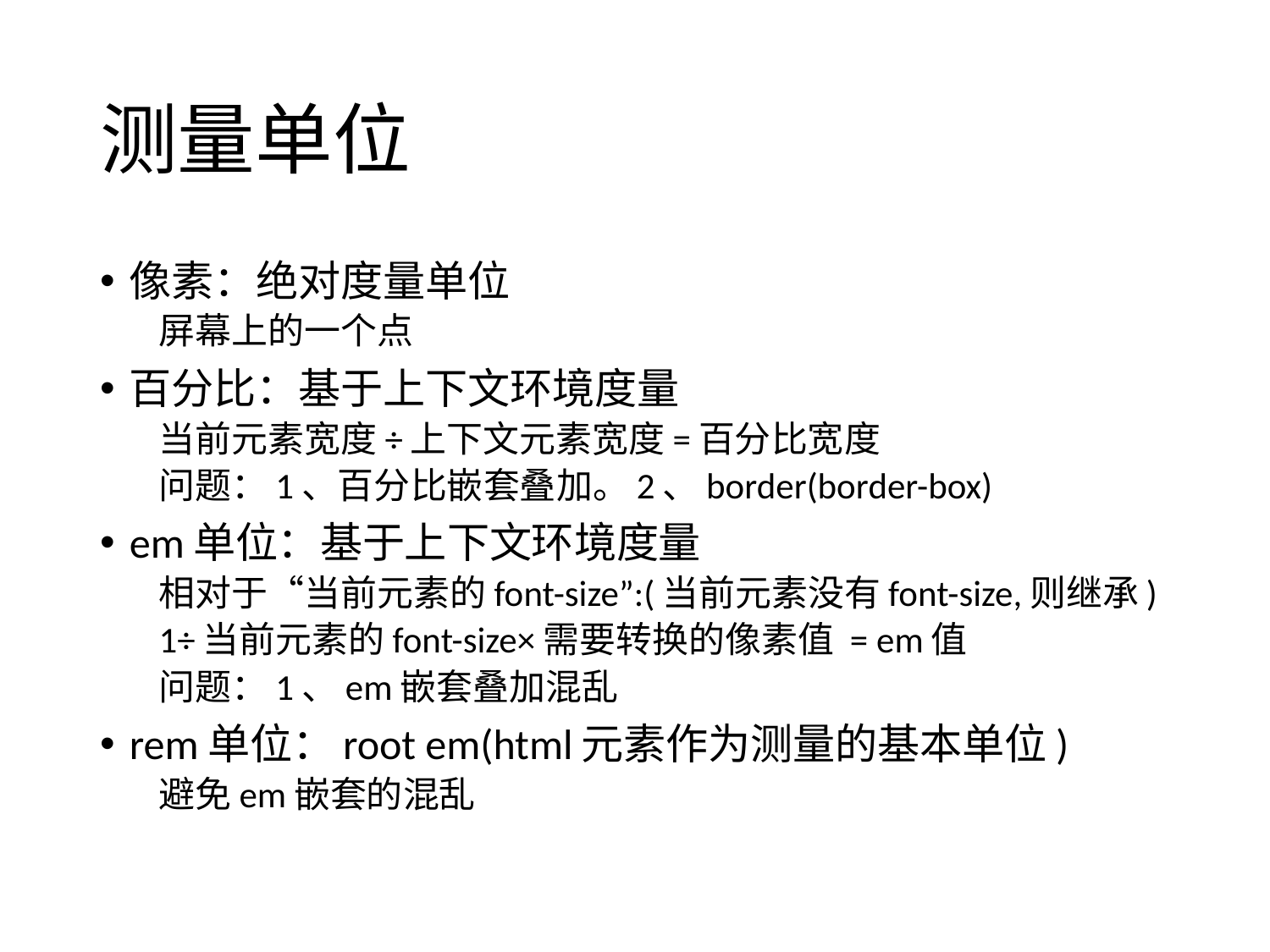

# 测量单位
像素：绝对度量单位
屏幕上的一个点
百分比：基于上下文环境度量
当前元素宽度÷上下文元素宽度=百分比宽度
问题：1、百分比嵌套叠加。2、border(border-box)
em单位：基于上下文环境度量
相对于“当前元素的font-size”:(当前元素没有font-size,则继承)
	1÷当前元素的font-size×需要转换的像素值 = em值
问题：1、em嵌套叠加混乱
rem单位：root em(html元素作为测量的基本单位)
避免em嵌套的混乱